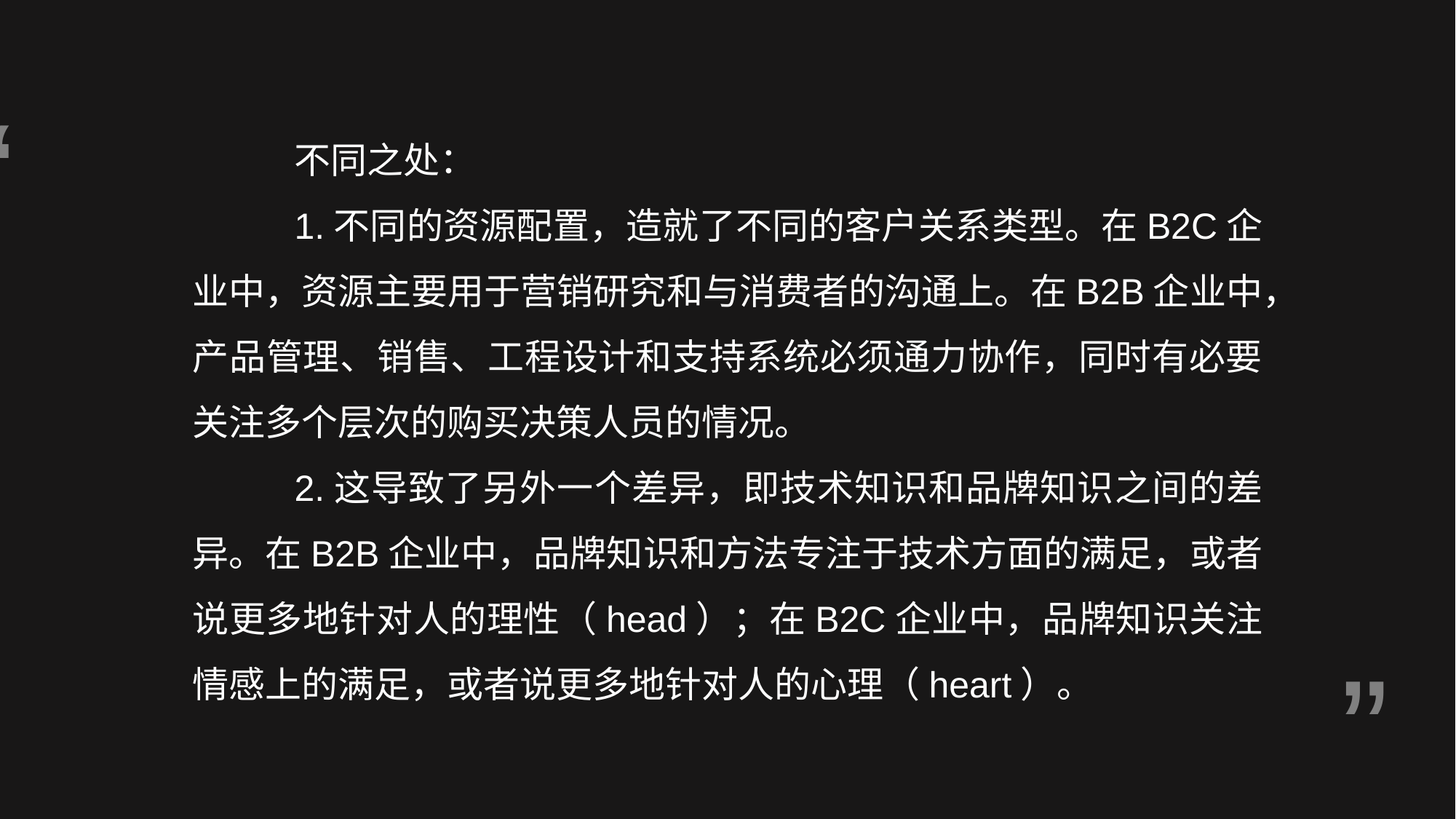

“
不同之处：
1.不同的资源配置，造就了不同的客户关系类型。在B2C企业中，资源主要用于营销研究和与消费者的沟通上。在B2B企业中，产品管理、销售、工程设计和支持系统必须通力协作，同时有必要关注多个层次的购买决策人员的情况。
2.这导致了另外一个差异，即技术知识和品牌知识之间的差异。在B2B企业中，品牌知识和方法专注于技术方面的满足，或者说更多地针对人的理性（head）；在B2C企业中，品牌知识关注情感上的满足，或者说更多地针对人的心理（heart）。
”